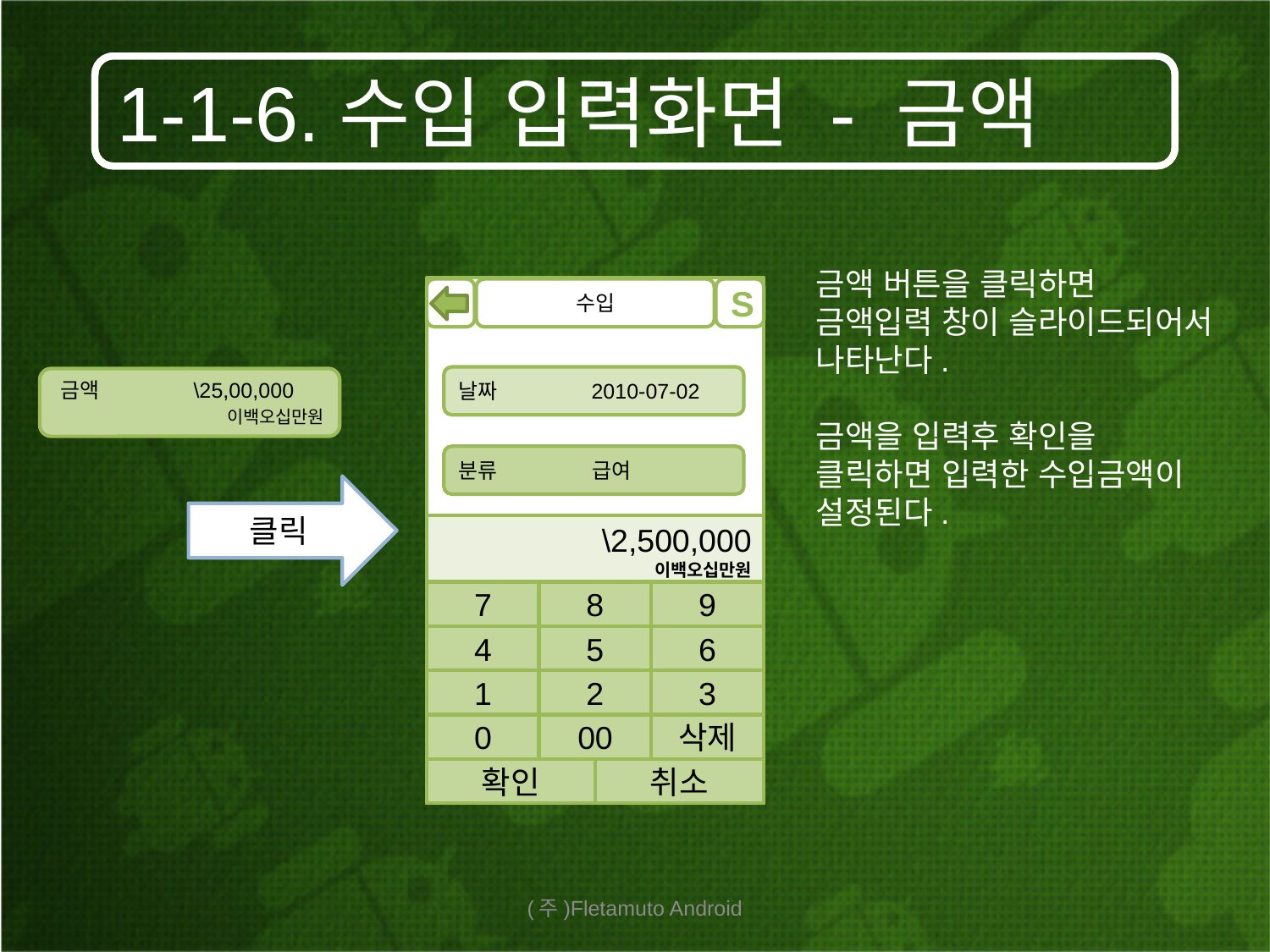

# 1-1-6.수입 입력화면 - 금액
금액 버튼을 클릭하면 금액입력 창이 슬라이드되어서 나타난다.

금액을 입력후 확인을 클릭하면 입력한 수입금액이 설정된다.

수입
S
날짜               2010-07-02
금액               \25,00,000          이백오십만원
분류                급여
클릭
\2,500,000
이백오십만원
금액                \25,00,000

7
8
9
4
5
6
1
2
3
0
00
삭제
확인
취소
(주)Fletamuto Android